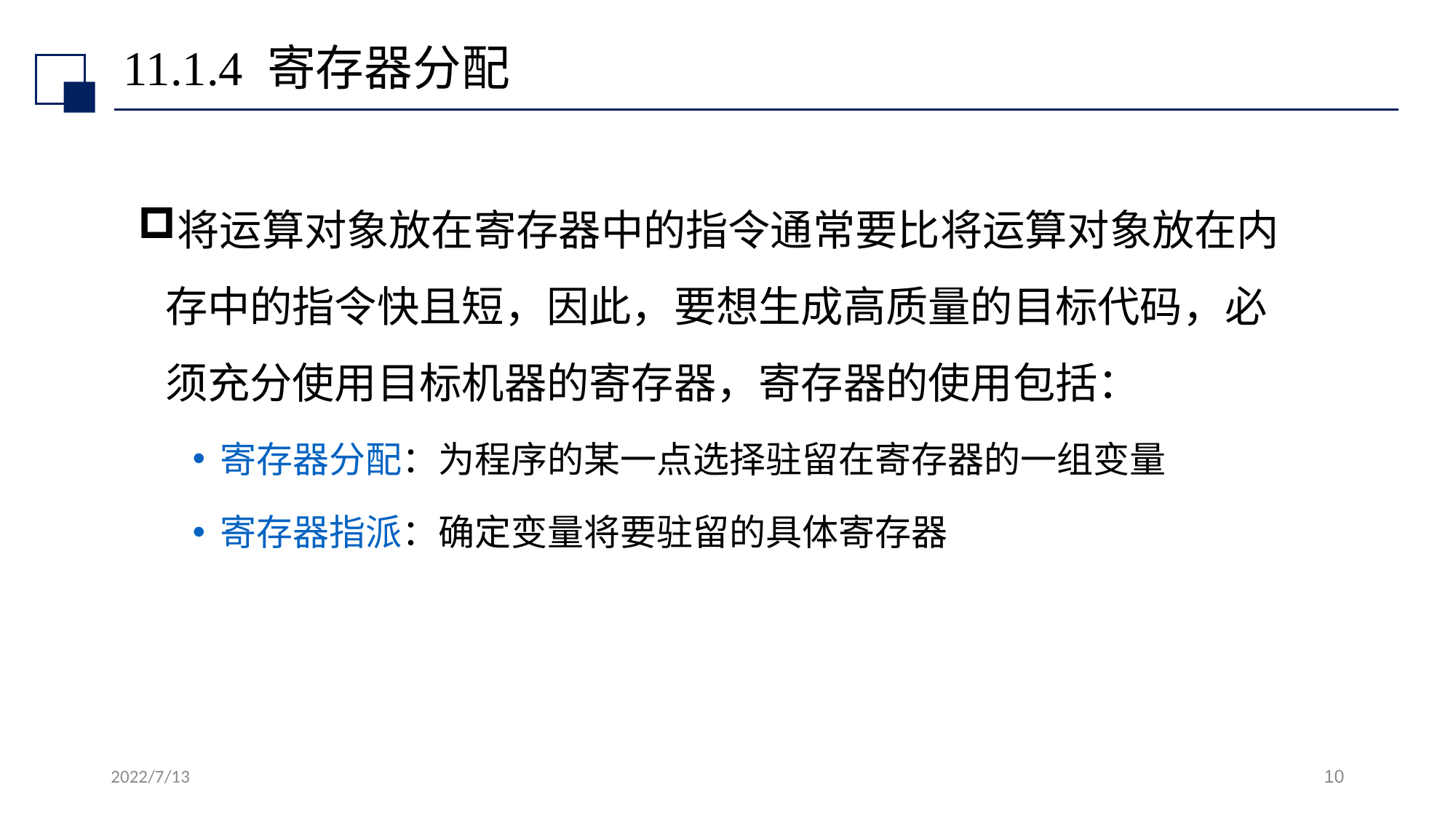

# 11.1.4 寄存器分配
将运算对象放在寄存器中的指令通常要比将运算对象放在内存中的指令快且短，因此，要想生成高质量的目标代码，必须充分使用目标机器的寄存器，寄存器的使用包括：
寄存器分配：为程序的某一点选择驻留在寄存器的一组变量
寄存器指派：确定变量将要驻留的具体寄存器
2022/7/13
10